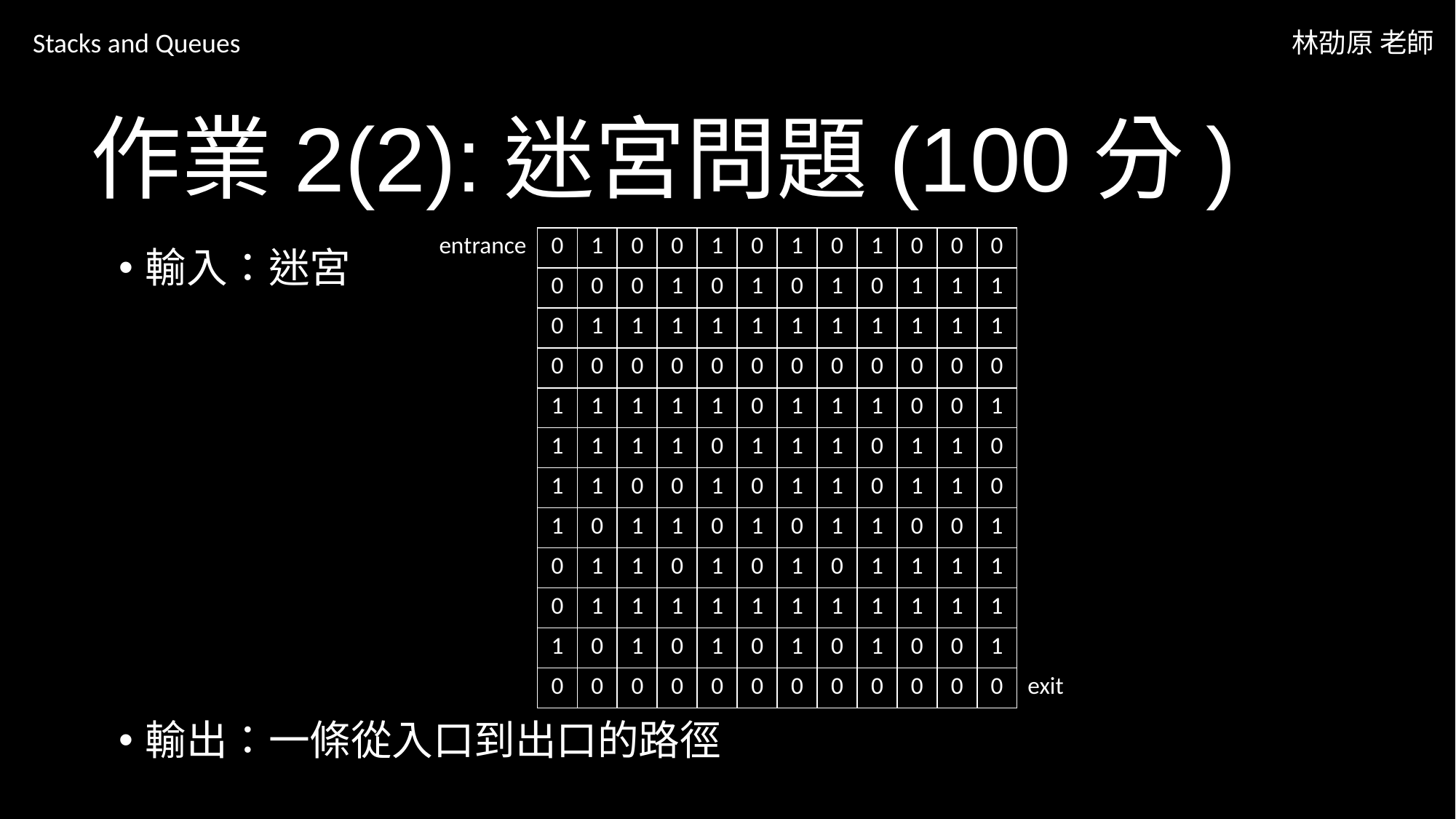

Stacks and Queues
林劭原 老師
# 作業2(2):迷宮問題(100分)
| entrance | 0 | 1 | 0 | 0 | 1 | 0 | 1 | 0 | 1 | 0 | 0 | 0 |  |
| --- | --- | --- | --- | --- | --- | --- | --- | --- | --- | --- | --- | --- | --- |
|  | 0 | 0 | 0 | 1 | 0 | 1 | 0 | 1 | 0 | 1 | 1 | 1 |  |
|  | 0 | 1 | 1 | 1 | 1 | 1 | 1 | 1 | 1 | 1 | 1 | 1 |  |
|  | 0 | 0 | 0 | 0 | 0 | 0 | 0 | 0 | 0 | 0 | 0 | 0 |  |
|  | 1 | 1 | 1 | 1 | 1 | 0 | 1 | 1 | 1 | 0 | 0 | 1 |  |
|  | 1 | 1 | 1 | 1 | 0 | 1 | 1 | 1 | 0 | 1 | 1 | 0 |  |
|  | 1 | 1 | 0 | 0 | 1 | 0 | 1 | 1 | 0 | 1 | 1 | 0 |  |
|  | 1 | 0 | 1 | 1 | 0 | 1 | 0 | 1 | 1 | 0 | 0 | 1 |  |
|  | 0 | 1 | 1 | 0 | 1 | 0 | 1 | 0 | 1 | 1 | 1 | 1 |  |
|  | 0 | 1 | 1 | 1 | 1 | 1 | 1 | 1 | 1 | 1 | 1 | 1 |  |
|  | 1 | 0 | 1 | 0 | 1 | 0 | 1 | 0 | 1 | 0 | 0 | 1 |  |
|  | 0 | 0 | 0 | 0 | 0 | 0 | 0 | 0 | 0 | 0 | 0 | 0 | exit |
輸入：迷宮

輸出：一條從入口到出口的路徑